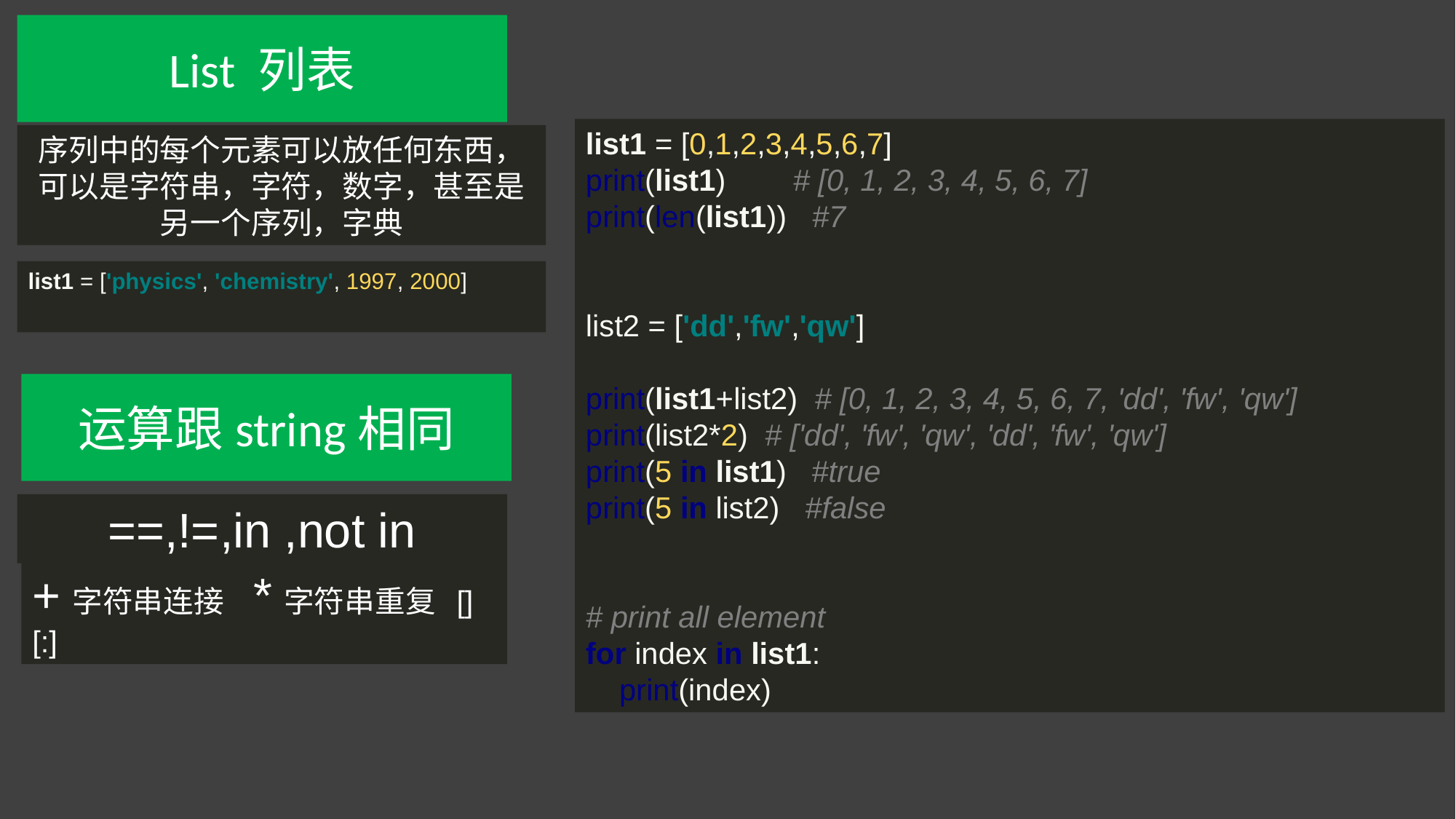

List 列表
list1 = [0,1,2,3,4,5,6,7]
print(list1)        # [0, 1, 2, 3, 4, 5, 6, 7]
print(len(list1))   #7
list2 = ['dd','fw','qw']
print(list1+list2)  # [0, 1, 2, 3, 4, 5, 6, 7, 'dd', 'fw', 'qw']
print(list2*2)  # ['dd', 'fw', 'qw', 'dd', 'fw', 'qw']
print(5 in list1)   #true
print(5 in list2)   #false
# print all element
for index in list1:
    print(index)
序列中的每个元素可以放任何东西，可以是字符串，字符，数字，甚至是另一个序列，字典
list1 = ['physics', 'chemistry', 1997, 2000]
运算跟string相同
==,!=,in ,not in
+字符串连接  *字符串重复  [] [:]